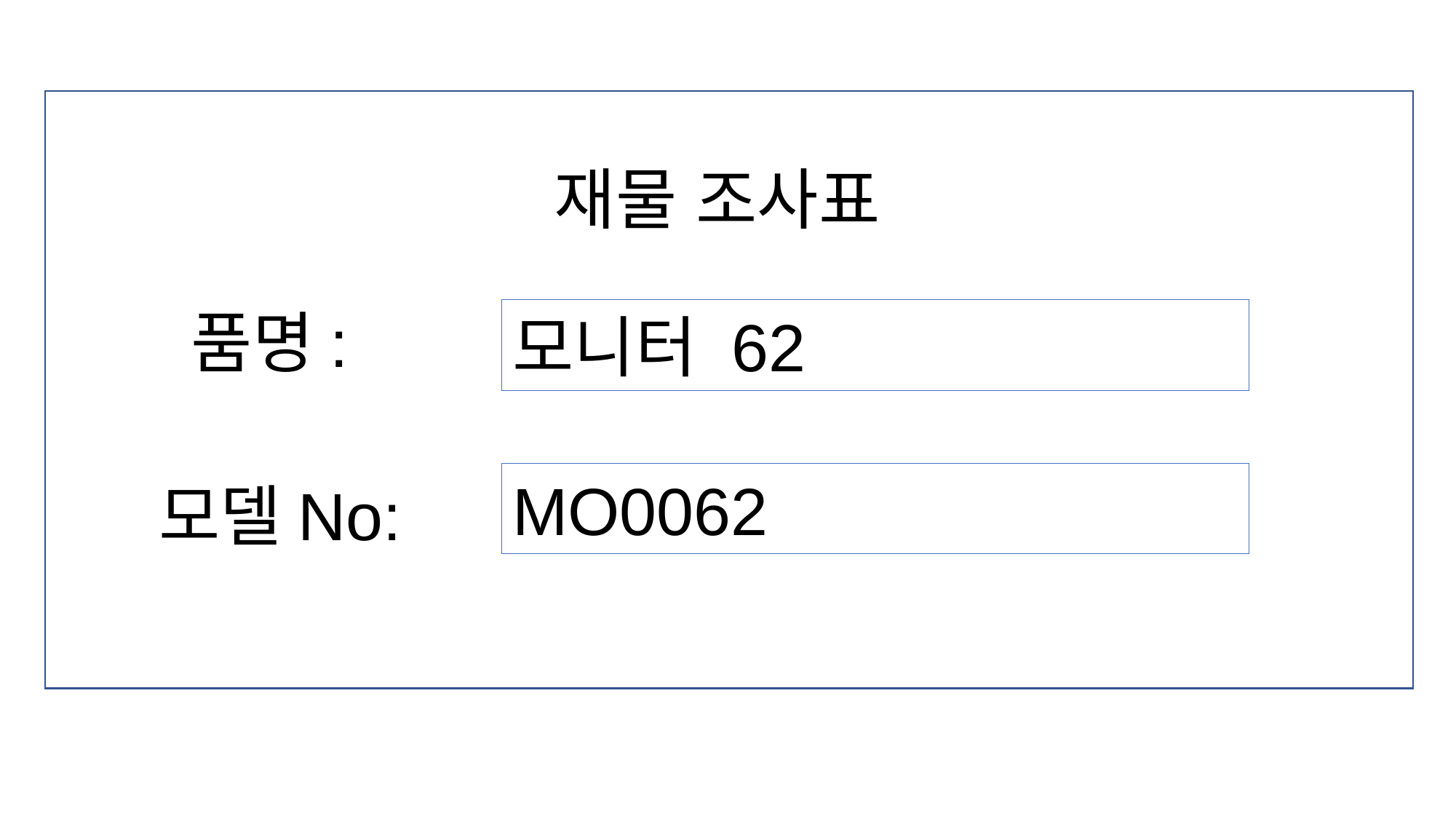

재물 조사표
품명:
모니터 62
MO0062
모델No: